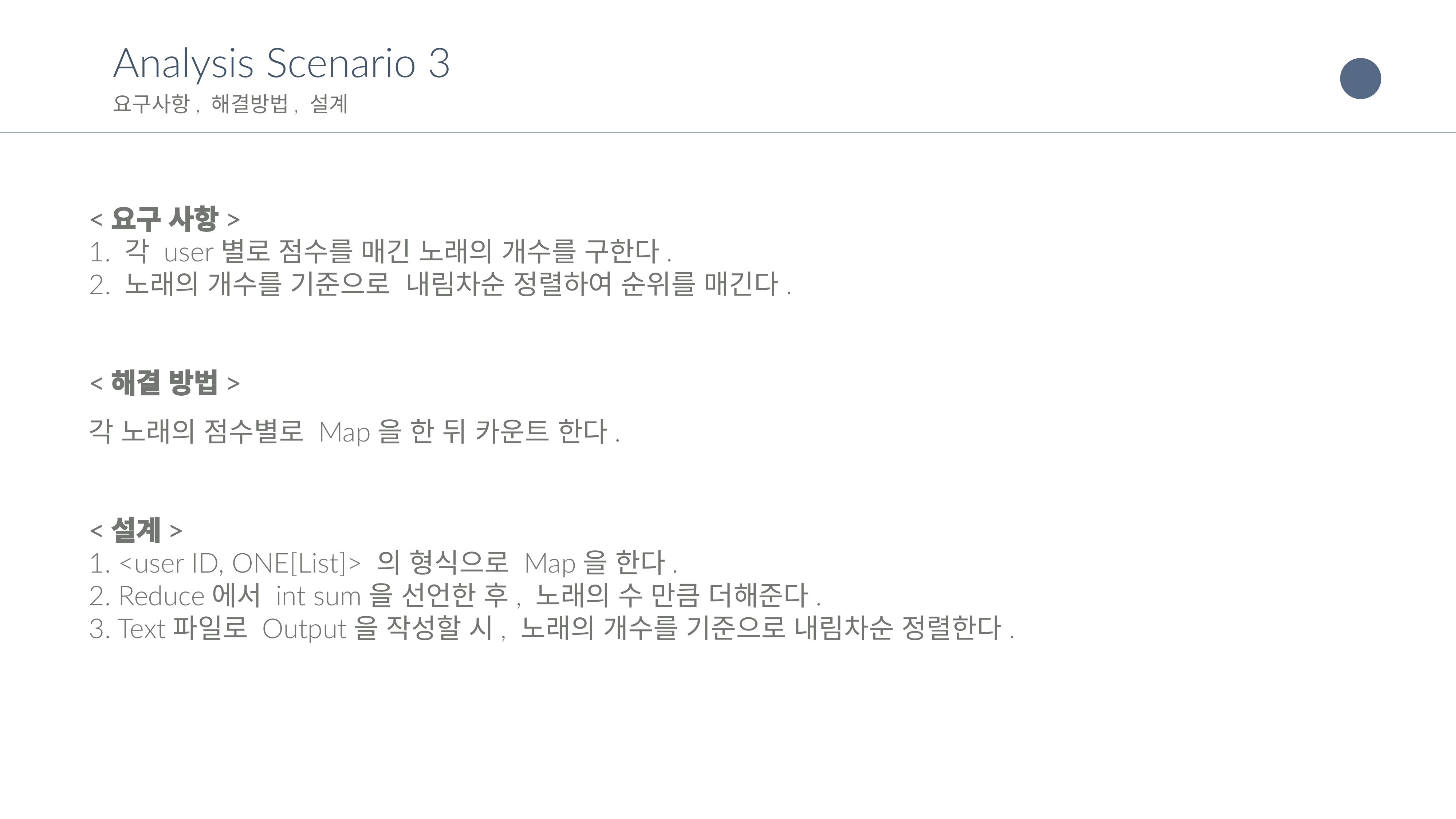

Analysis Scenario 3
요구사항, 해결방법, 설계
22
<요구 사항>
1. 각 user별로 점수를 매긴 노래의 개수를 구한다.
2. 노래의 개수를 기준으로  내림차순 정렬하여 순위를 매긴다.

<해결 방법>
각 노래의 점수별로 Map을 한 뒤 카운트 한다.

<설계>
1. <user ID, ONE[List]> 의 형식으로 Map을 한다.
2. Reduce에서 int sum을 선언한 후, 노래의 수 만큼 더해준다.
3. Text파일로 Output을 작성할 시, 노래의 개수를 기준으로 내림차순 정렬한다.